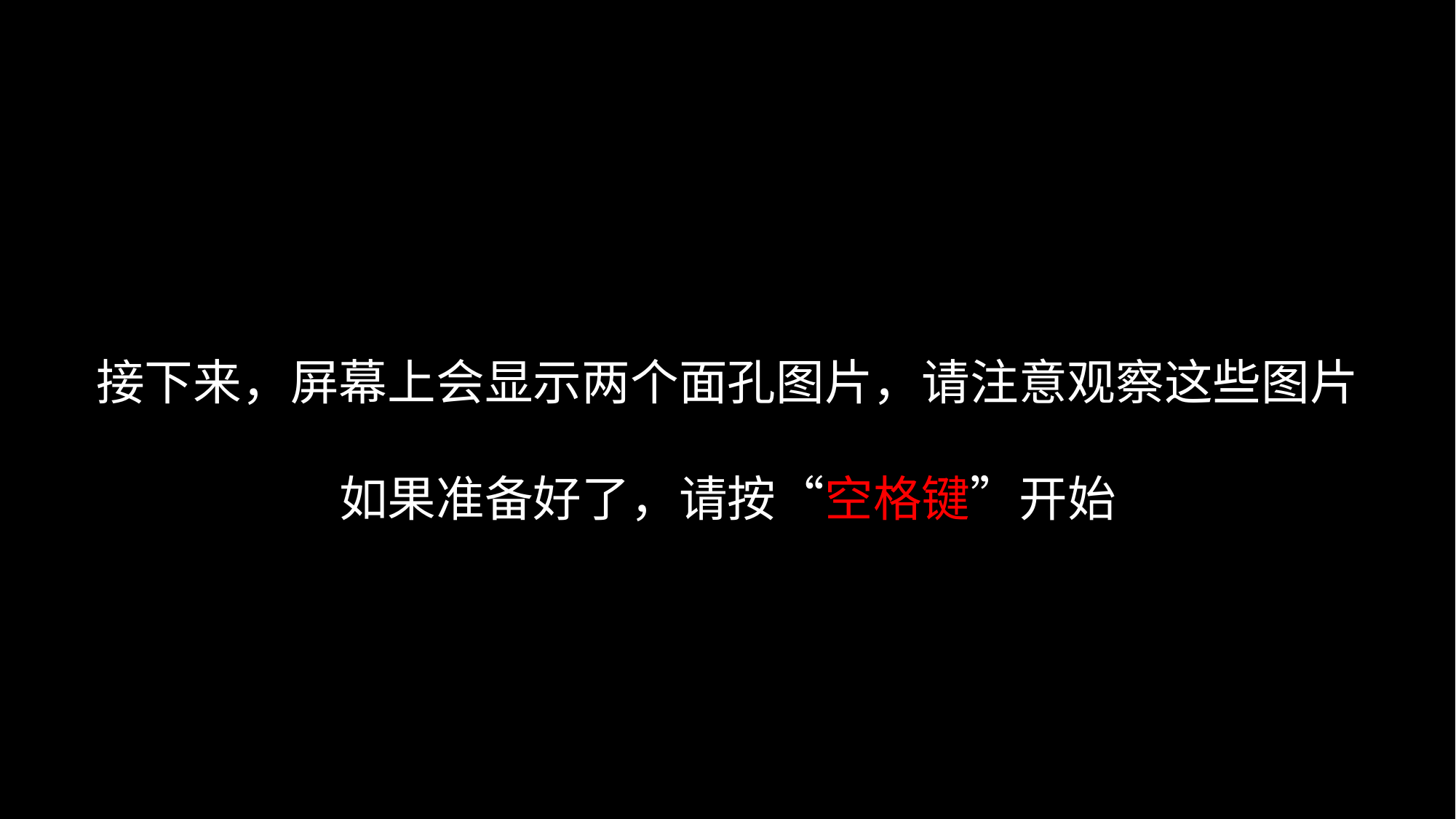

接下来，屏幕上会显示两个面孔图片，请注意观察这些图片
如果准备好了，请按“空格键”开始
#